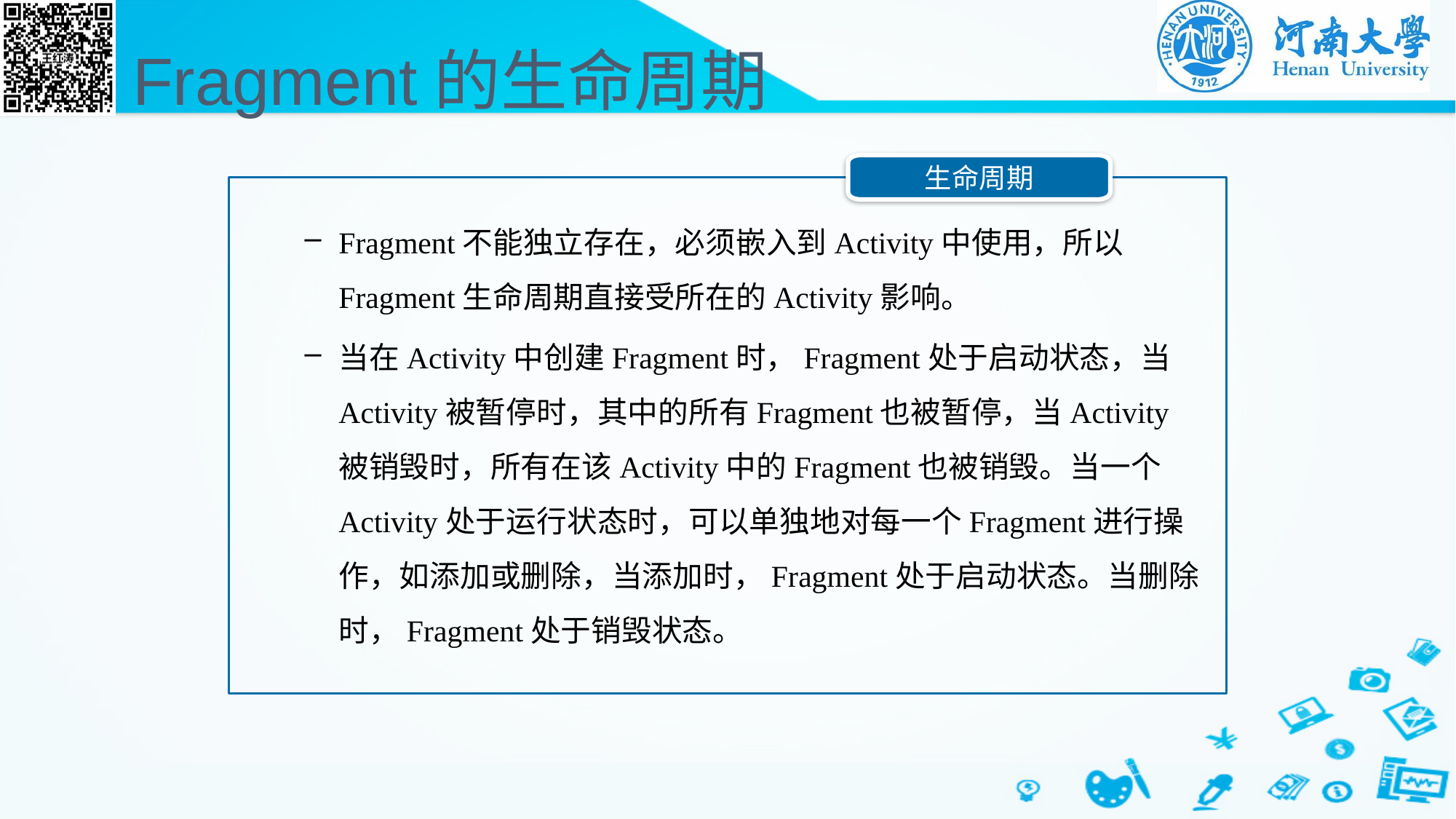

# Fragment的生命周期
生命周期

Fragment不能独立存在，必须嵌入到Activity中使用，所以Fragment生命周期直接受所在的Activity影响。
当在Activity中创建Fragment时，Fragment处于启动状态，当Activity被暂停时，其中的所有Fragment也被暂停，当Activity被销毁时，所有在该Activity中的Fragment也被销毁。当一个Activity处于运行状态时，可以单独地对每一个Fragment进行操作，如添加或删除，当添加时，Fragment处于启动状态。当删除时，Fragment处于销毁状态。